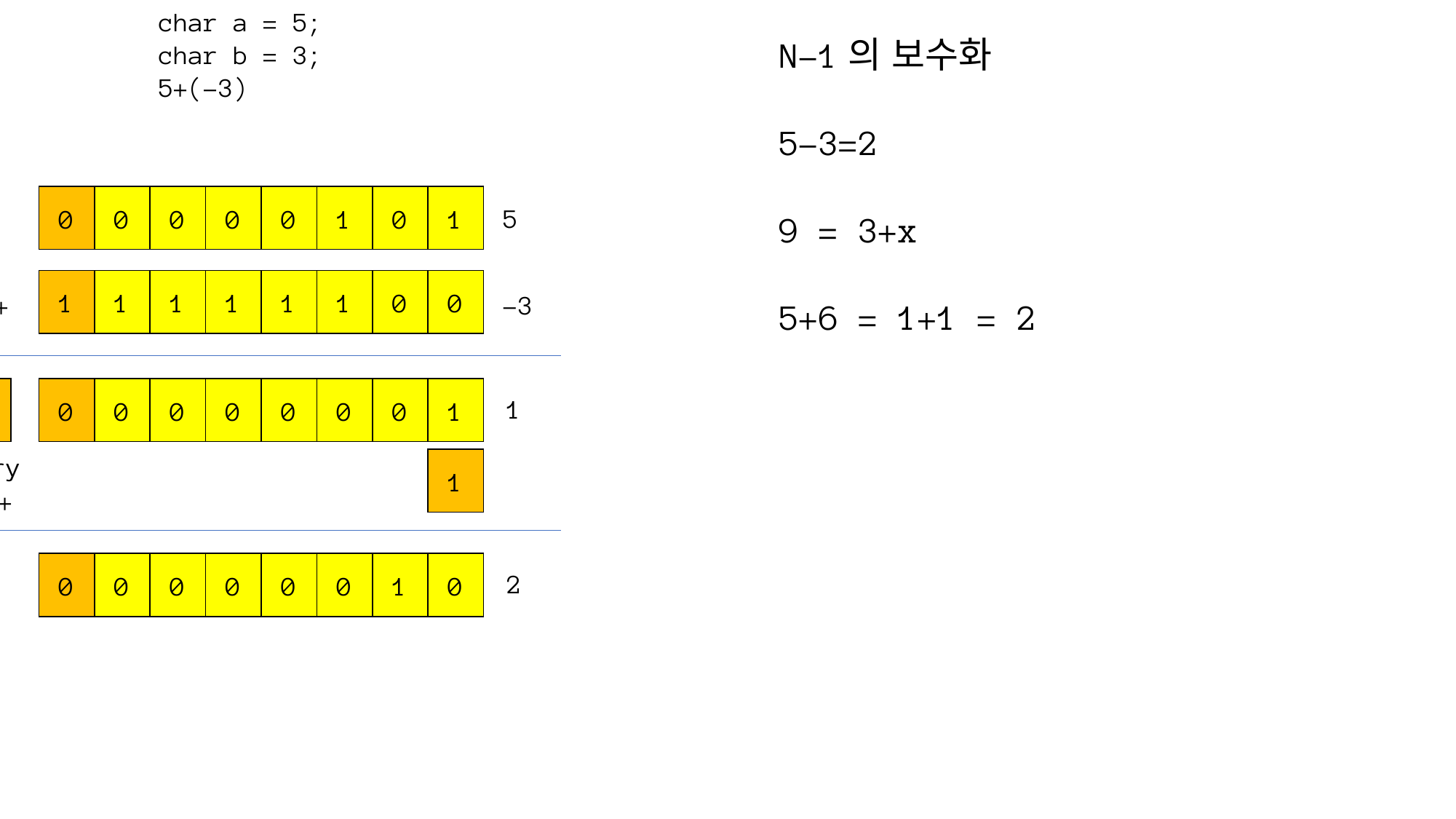

char a = 5;
char b = 3;
5+(-3)
N-1의 보수화

5-3=2

9 = 3+x

5+6 = 1+1 = 2
0
0
0
0
0
1
0
1
5
1
1
1
1
1
1
0
0
+
-3
1
0
0
0
0
0
0
0
1
1
carry
1
+
0
0
0
0
0
0
1
0
2